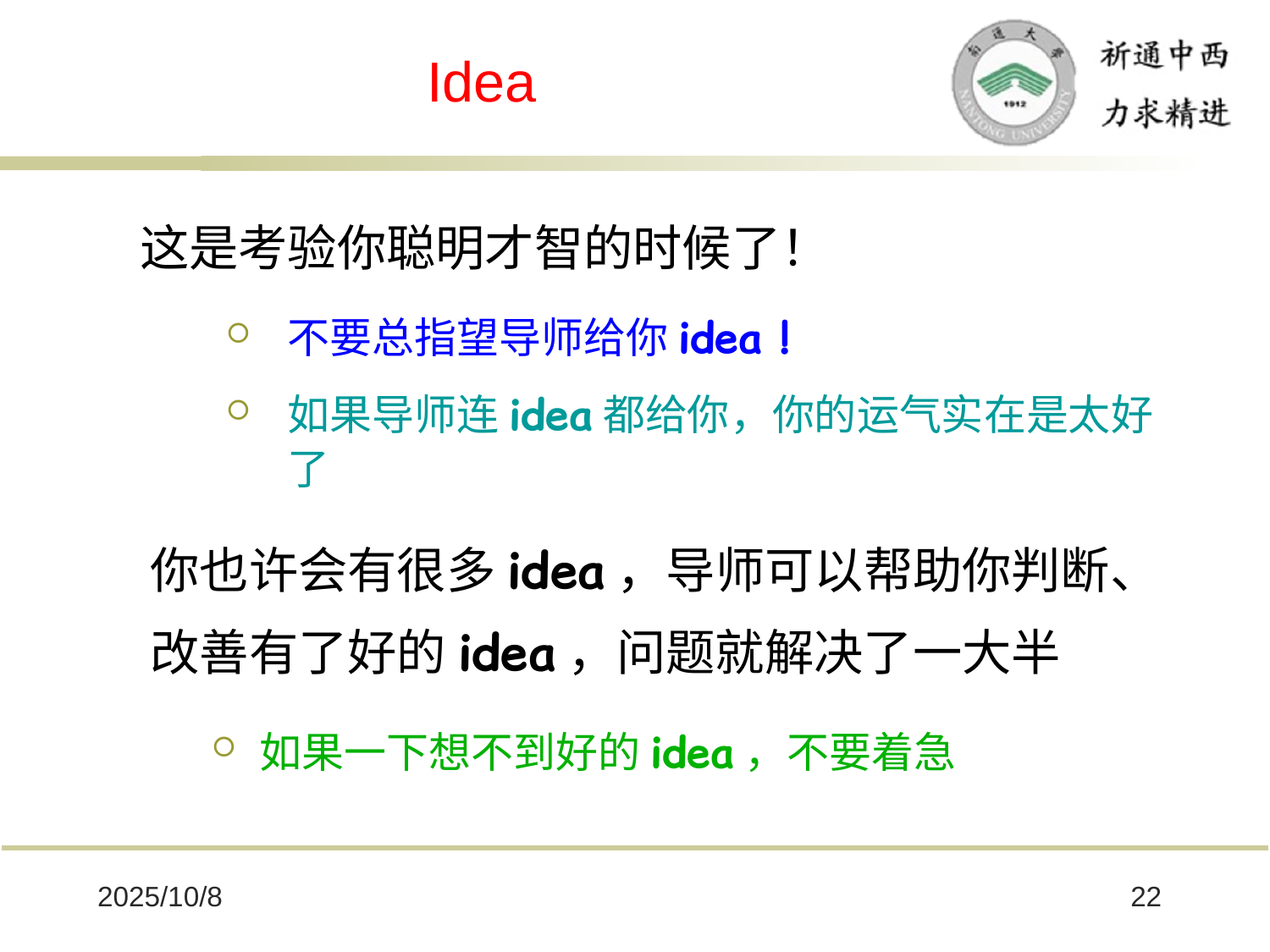

# Idea
这是考验你聪明才智的时候了！
不要总指望导师给你idea !
如果导师连idea都给你，你的运气实在是太好了
你也许会有很多idea，导师可以帮助你判断、改善有了好的idea，问题就解决了一大半
如果一下想不到好的idea，不要着急
2025/10/8
22